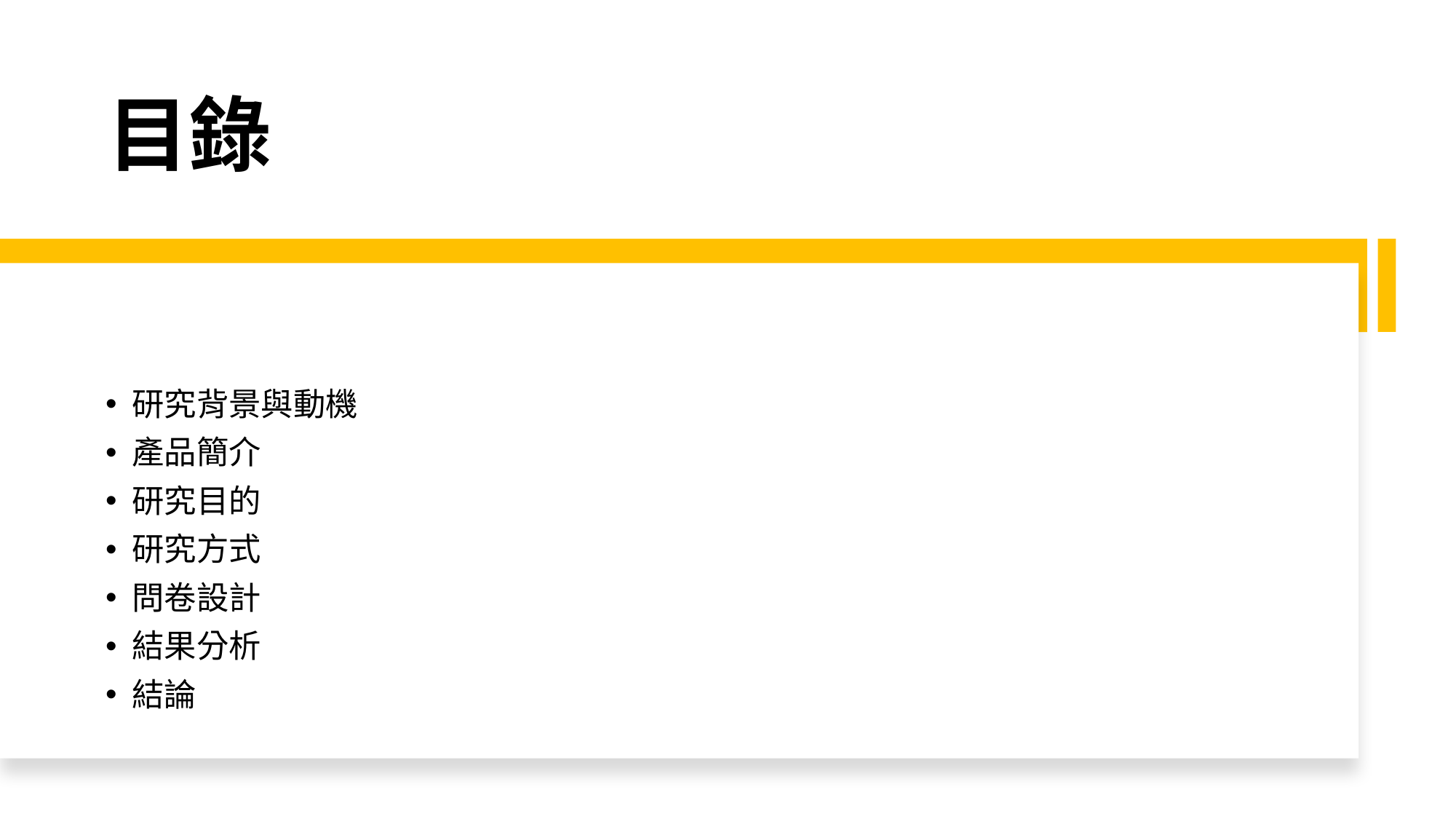

# 目錄

研究背景與動機
產品簡介
研究目的
研究方式
問卷設計
結果分析
結論